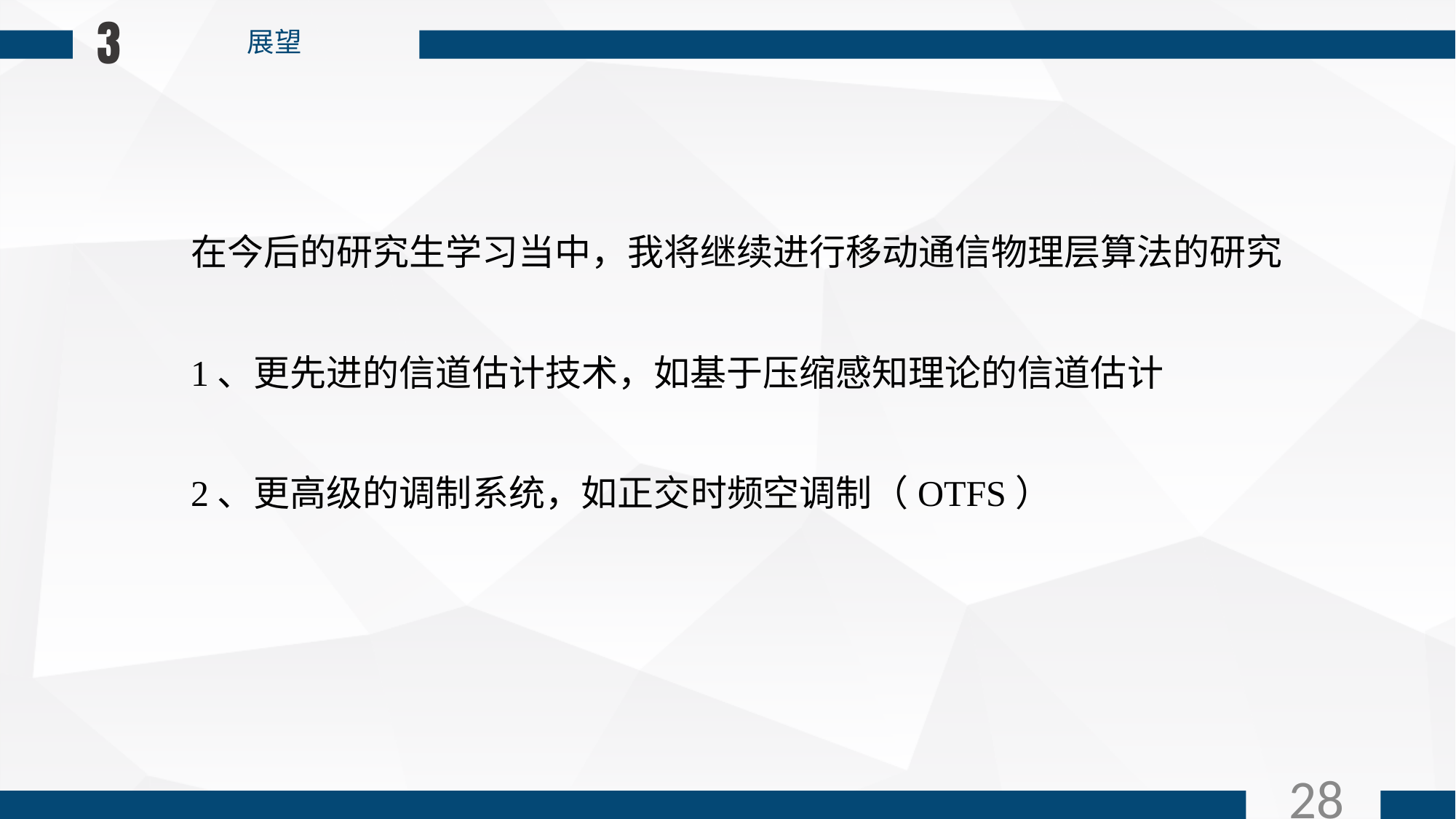

3
展望

在今后的研究生学习当中，我将继续进行移动通信物理层算法的研究

1、更先进的信道估计技术，如基于压缩感知理论的信道估计

2、更高级的调制系统，如正交时频空调制（OTFS）
28